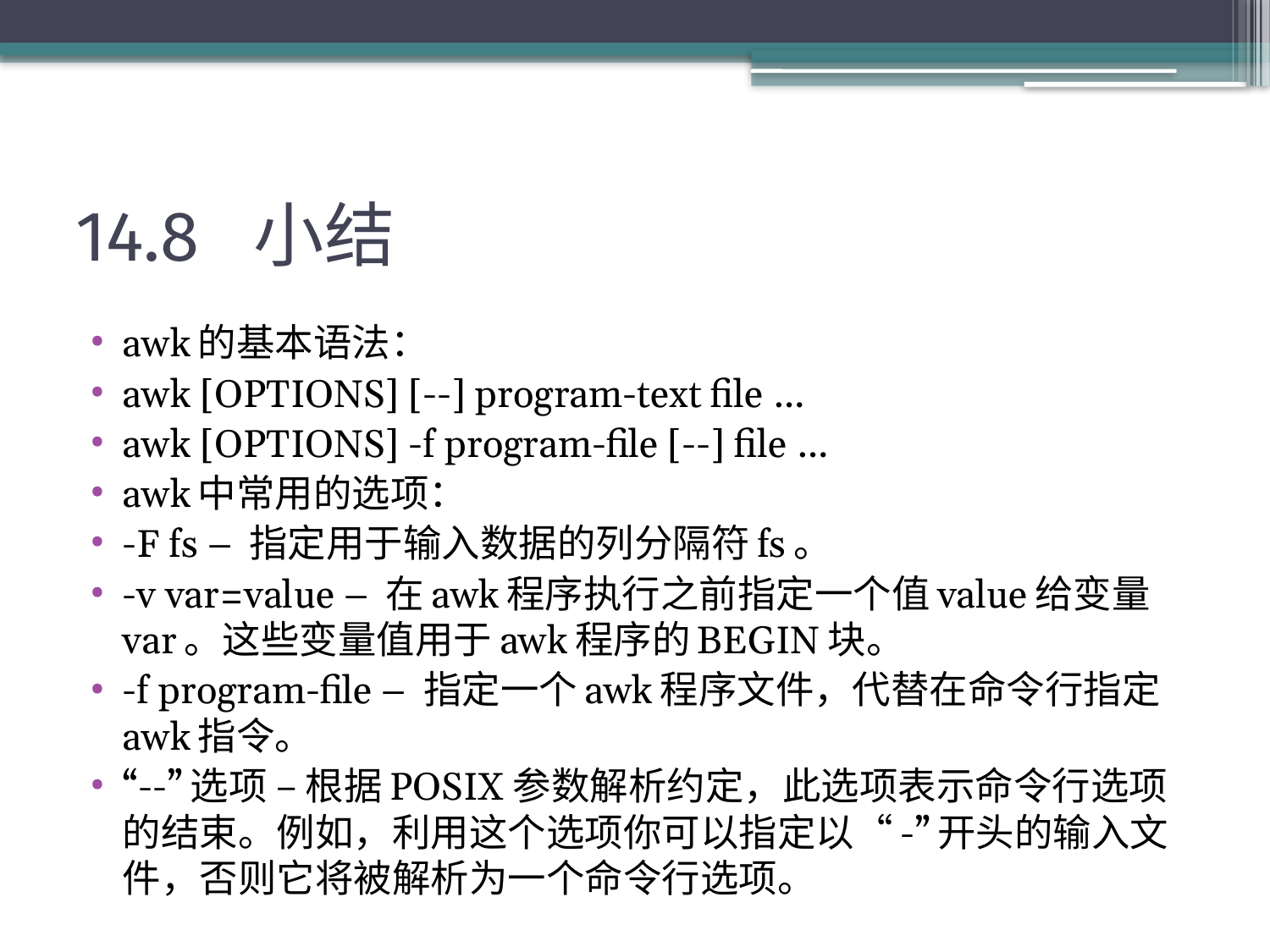

# 14.8  小结
awk的基本语法：
awk [OPTIONS] [--] program-text file …
awk [OPTIONS] -f program-file [--] file …
awk中常用的选项：
-F fs – 指定用于输入数据的列分隔符fs。
-v var=value – 在awk程序执行之前指定一个值value给变量var。这些变量值用于awk程序的BEGIN块。
-f program-file – 指定一个awk程序文件，代替在命令行指定awk指令。
“--”选项 – 根据POSIX参数解析约定，此选项表示命令行选项的结束。例如，利用这个选项你可以指定以“-”开头的输入文件，否则它将被解析为一个命令行选项。